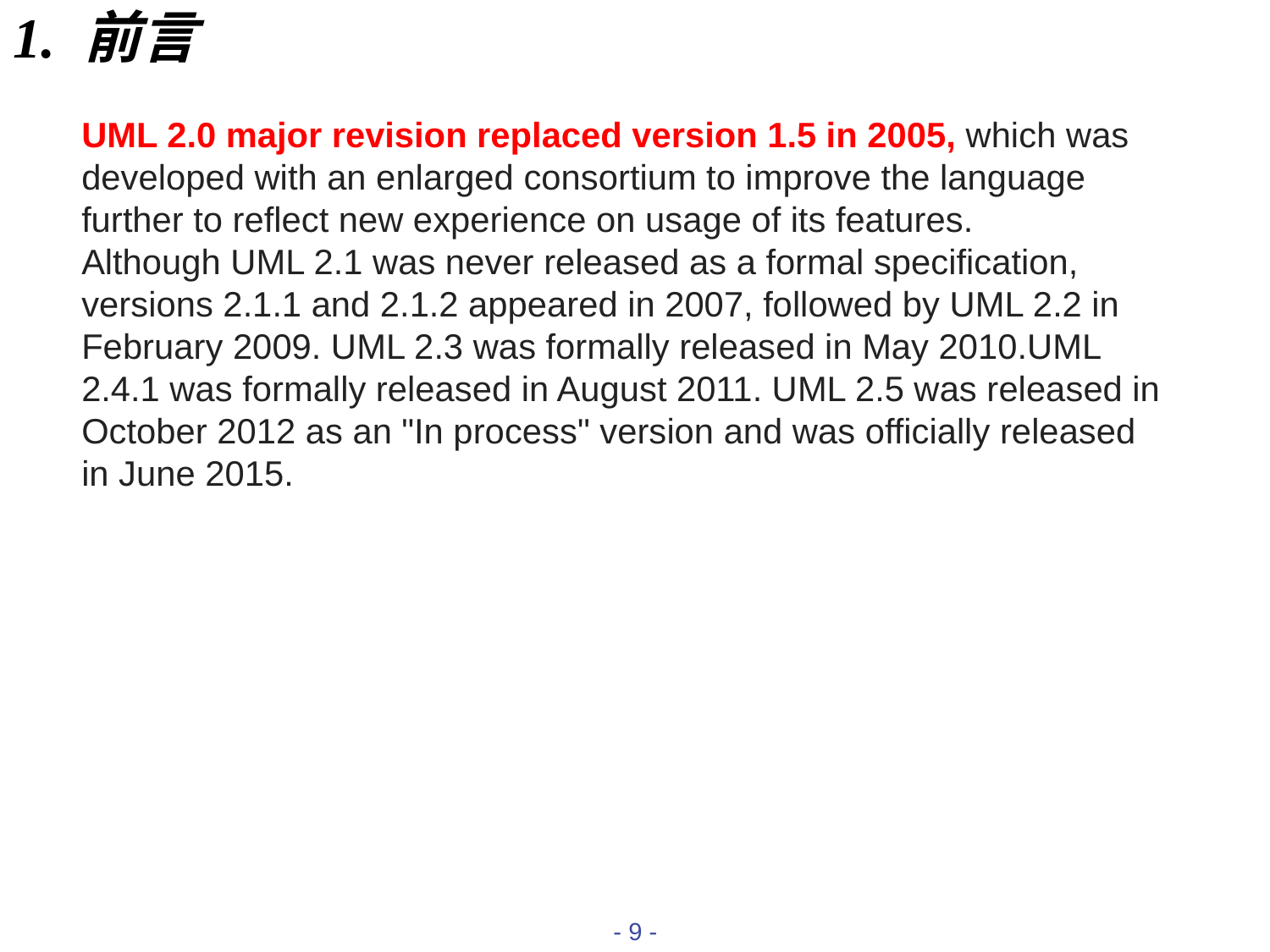

1. 前言
UML 2.0 major revision replaced version 1.5 in 2005, which was developed with an enlarged consortium to improve the language further to reflect new experience on usage of its features.
Although UML 2.1 was never released as a formal specification, versions 2.1.1 and 2.1.2 appeared in 2007, followed by UML 2.2 in February 2009. UML 2.3 was formally released in May 2010.UML 2.4.1 was formally released in August 2011. UML 2.5 was released in October 2012 as an "In process" version and was officially released in June 2015.